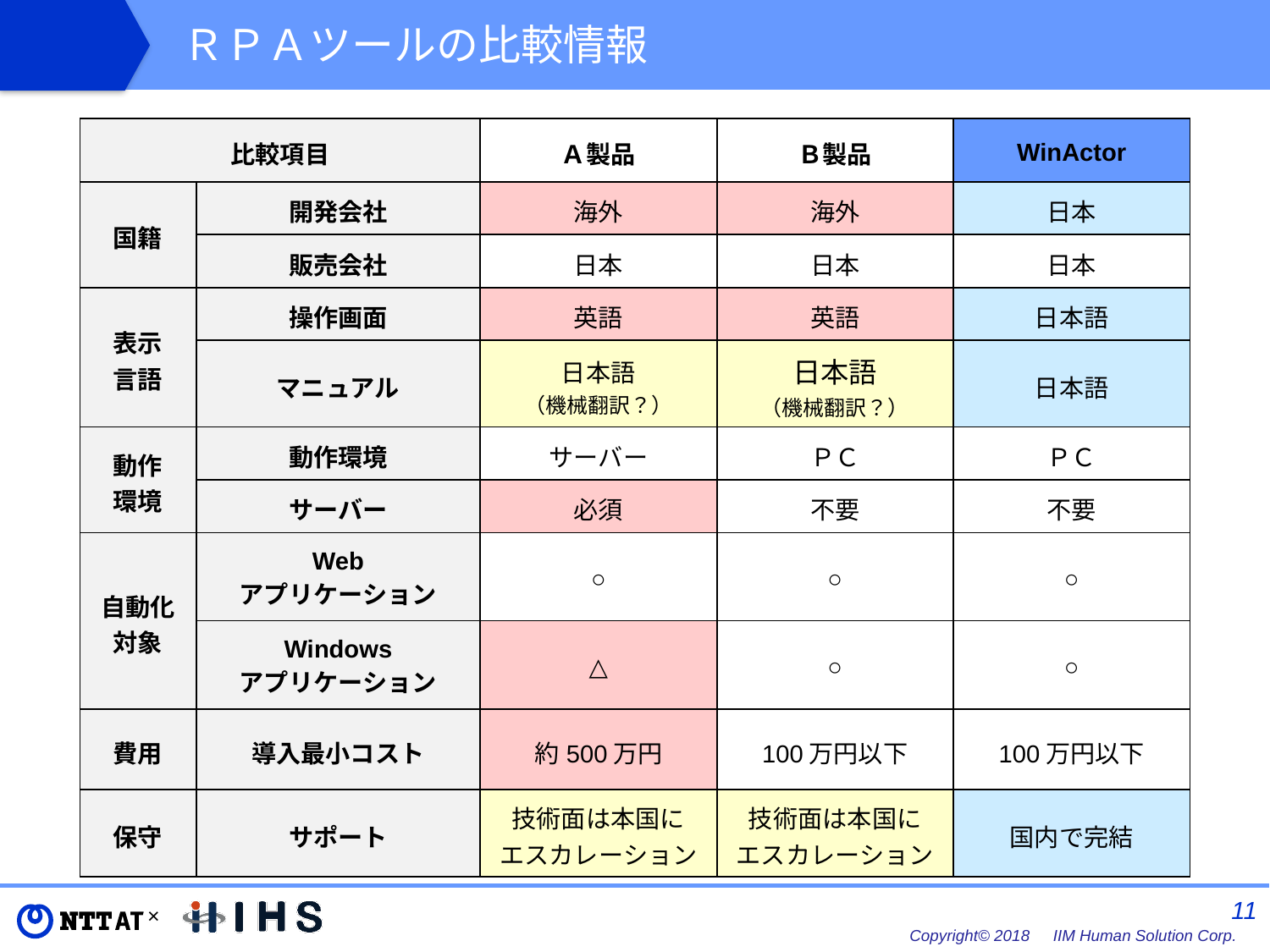

ＲＰＡツールの比較情報

| 比較項目 |  | Ａ製品 | Ｂ製品 | WinActor |
| --- | --- | --- | --- | --- |
| 国籍 | 開発会社 | 海外 | 海外 | 日本 |
|  | 販売会社 | 日本 | 日本 | 日本 |
| 表示 言語 | 操作画面 | 英語 | 英語 | 日本語 |
|  | マニュアル | 日本語 （機械翻訳？） | 日本語 （機械翻訳？） | 日本語 |
| 動作 環境 | 動作環境 | サーバー | ＰＣ | ＰＣ |
|  | サーバー | 必須 | 不要 | 不要 |
| 自動化 対象 | Web アプリケーション | ○ | ○ | ○ |
|  | Windows アプリケーション | △ | ○ | ○ |
| 費用 | 導入最小コスト | 約500万円 | 100万円以下 | 100万円以下 |
| 保守 | サポート | 技術面は本国に エスカレーション | 技術面は本国に エスカレーション | 国内で完結 |
11